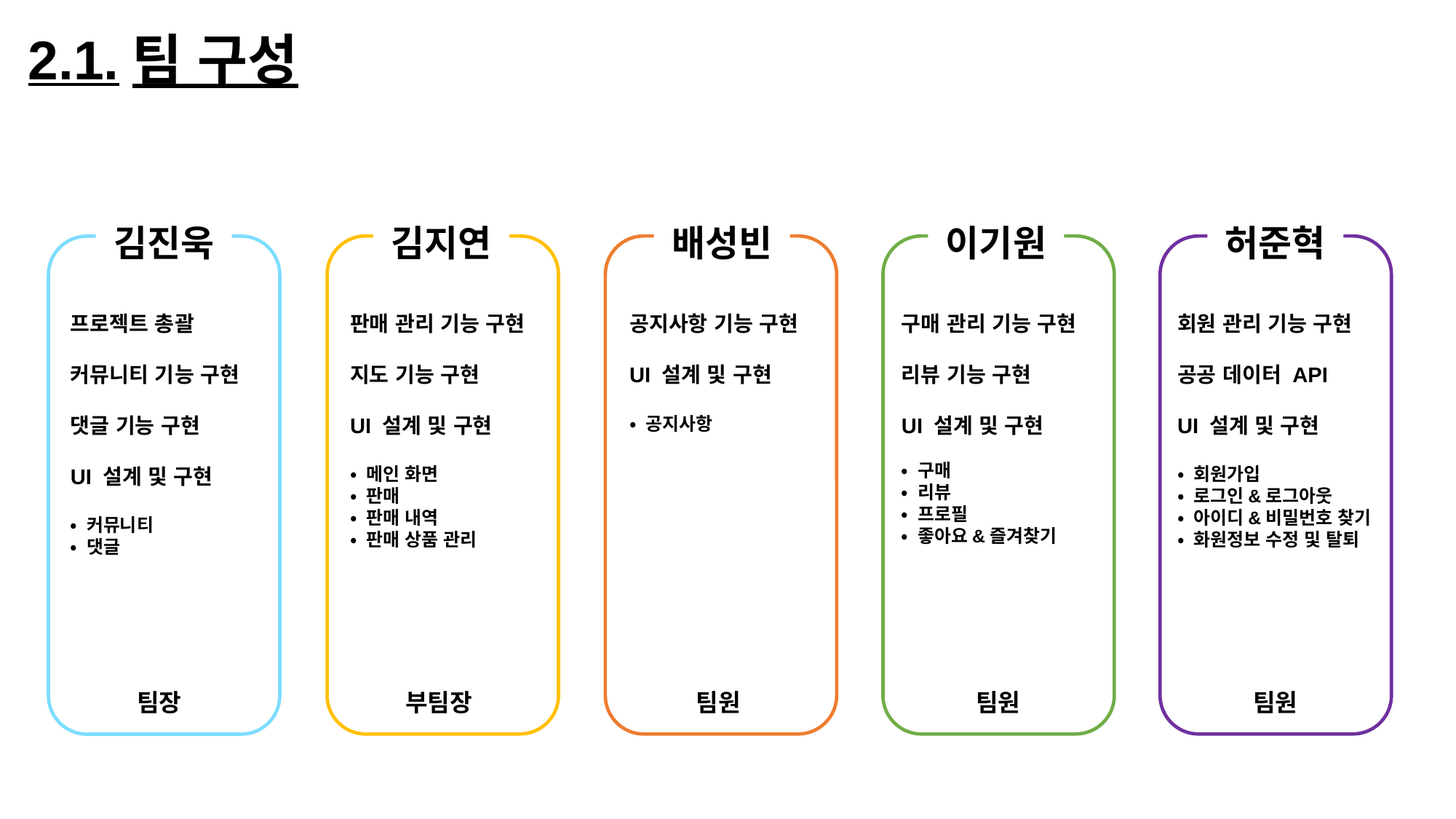

2.1.팀 구성
김지연
배성빈
이기원
허준혁
김진욱

프로젝트 총괄

커뮤니티 기능 구현

댓글 기능 구현

UI 설계 및 구현

• 커뮤니티
• 댓글
판매 관리 기능 구현

지도 기능 구현

UI 설계 및 구현

• 메인 화면
• 판매
• 판매 내역
• 판매 상품 관리

공지사항 기능 구현

UI 설계 및 구현

• 공지사항
구매 관리 기능 구현

리뷰 기능 구현

UI 설계 및 구현

• 구매
• 리뷰
• 프로필
• 좋아요&즐겨찾기

회원 관리 기능 구현

공공 데이터 API

UI 설계 및 구현

• 회원가입
• 로그인&로그아웃
• 아이디&비밀번호 찾기
• 화원정보 수정 및 탈퇴
팀장
부팀장
팀원
팀원
팀원